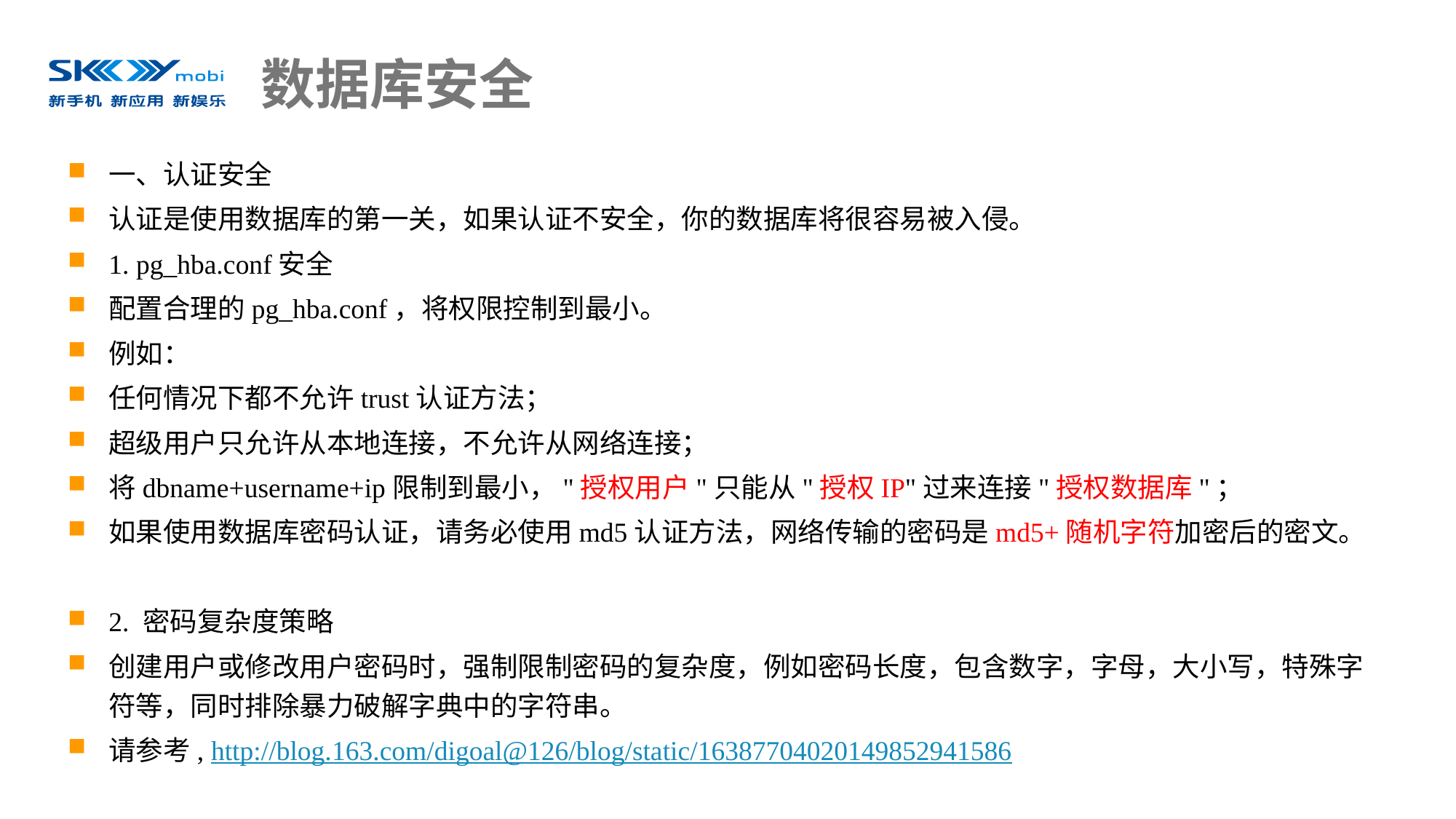

# 数据库安全
一、认证安全
认证是使用数据库的第一关，如果认证不安全，你的数据库将很容易被入侵。
1. pg_hba.conf安全
配置合理的pg_hba.conf，将权限控制到最小。
例如：
任何情况下都不允许trust认证方法；
超级用户只允许从本地连接，不允许从网络连接；
将dbname+username+ip限制到最小，"授权用户"只能从"授权IP"过来连接"授权数据库"；
如果使用数据库密码认证，请务必使用md5认证方法，网络传输的密码是md5+随机字符加密后的密文。

2. 密码复杂度策略
创建用户或修改用户密码时，强制限制密码的复杂度，例如密码长度，包含数字，字母，大小写，特殊字符等，同时排除暴力破解字典中的字符串。
请参考, http://blog.163.com/digoal@126/blog/static/16387704020149852941586